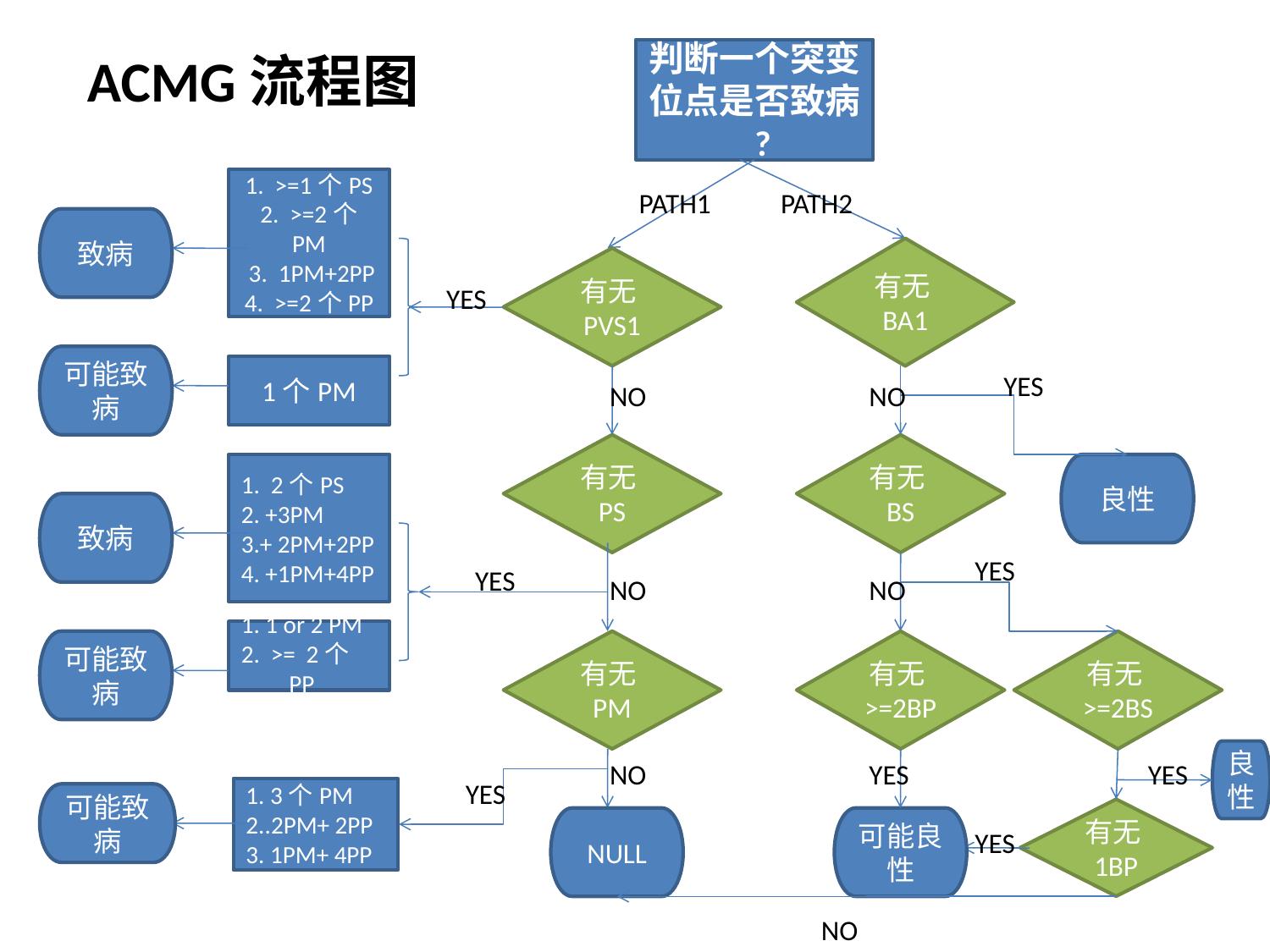

判断一个突变位点是否致病  ?
有无BA1
有无PVS1
PATH1
PATH2
有无PS
有无BS
良性
有无PM
有无>=2BP
有无>=2BS
NULL
可能良性
1.  >=1个PS
 2.  >=2个PM
 3.  1PM+2PP
4.  >=2个PP
致病

可能致病
1个PM
1.  2个PS
2. +3PM
3.+ 2PM+2PP
4. +1PM+4PP
致病

1. 1 or 2 PM
2.  >=  2个PP

可能致病
1. 3个PM
2..2PM+ 2PP
3. 1PM+ 4PP
可能致病
良性
YES
YES
NO
NO
YES
YES
NO
NO
NO
YES
YES
YES
有无1BP
YES
NO
ACMG流程图